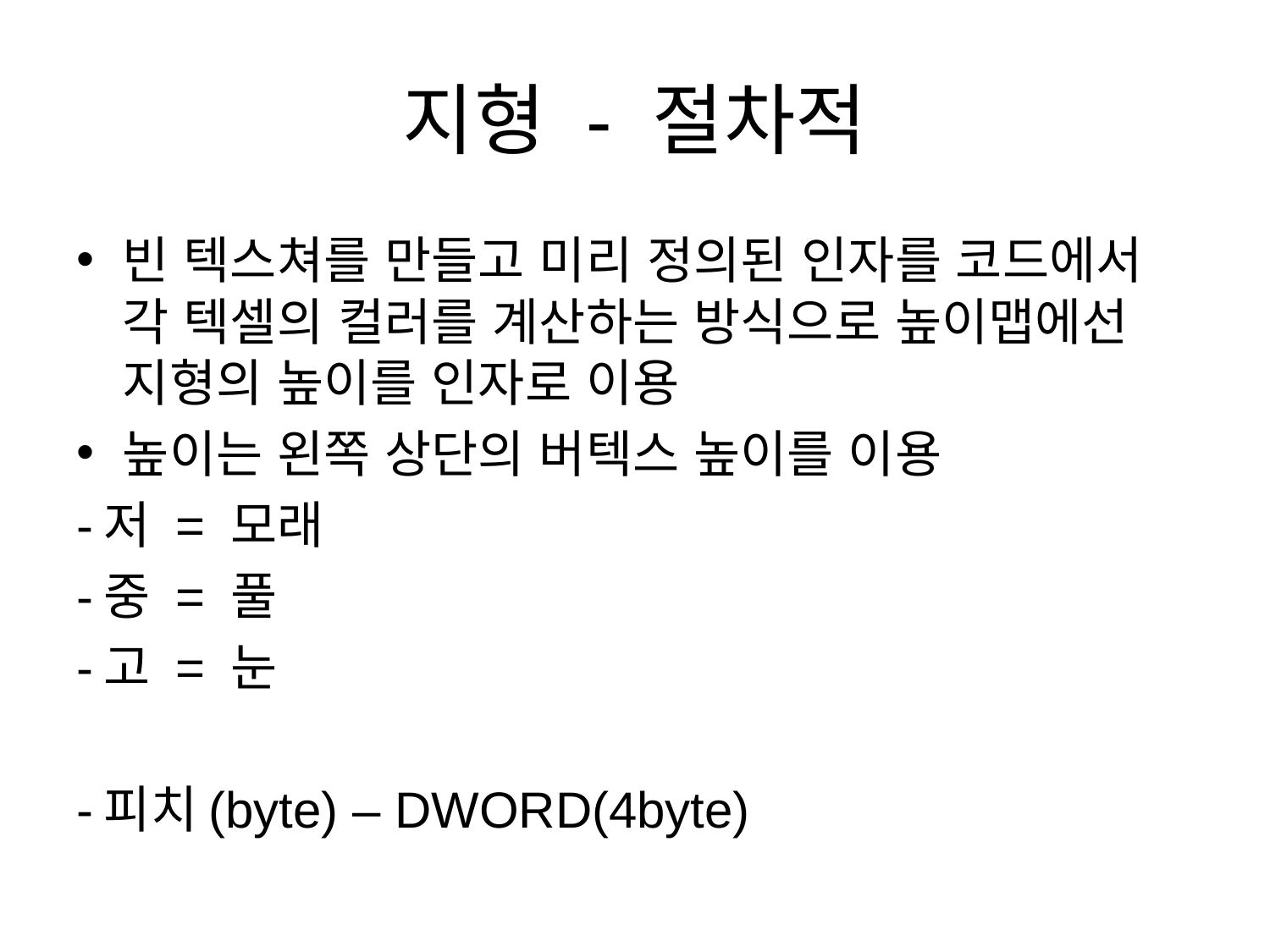

# 지형 - 절차적
빈 텍스쳐를 만들고 미리 정의된 인자를 코드에서 각 텍셀의 컬러를 계산하는 방식으로 높이맵에선 지형의 높이를 인자로 이용
높이는 왼쪽 상단의 버텍스 높이를 이용
-저 = 모래
-중 = 풀
-고 = 눈

-피치(byte) – DWORD(4byte)